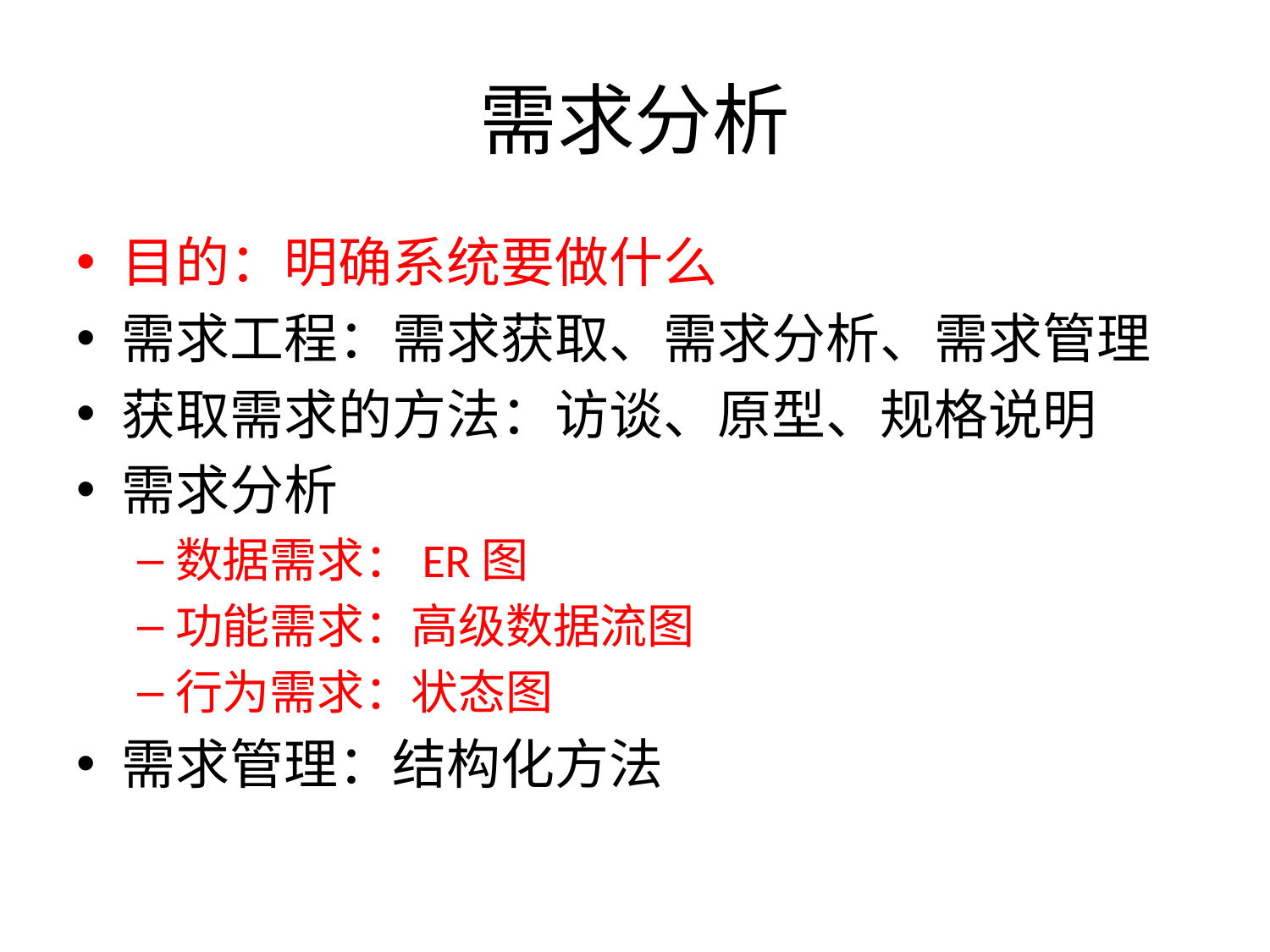

# 需求分析
目的：明确系统要做什么
需求工程：需求获取、需求分析、需求管理
获取需求的方法：访谈、原型、规格说明
需求分析
数据需求：ER图
功能需求：高级数据流图
行为需求：状态图
需求管理：结构化方法